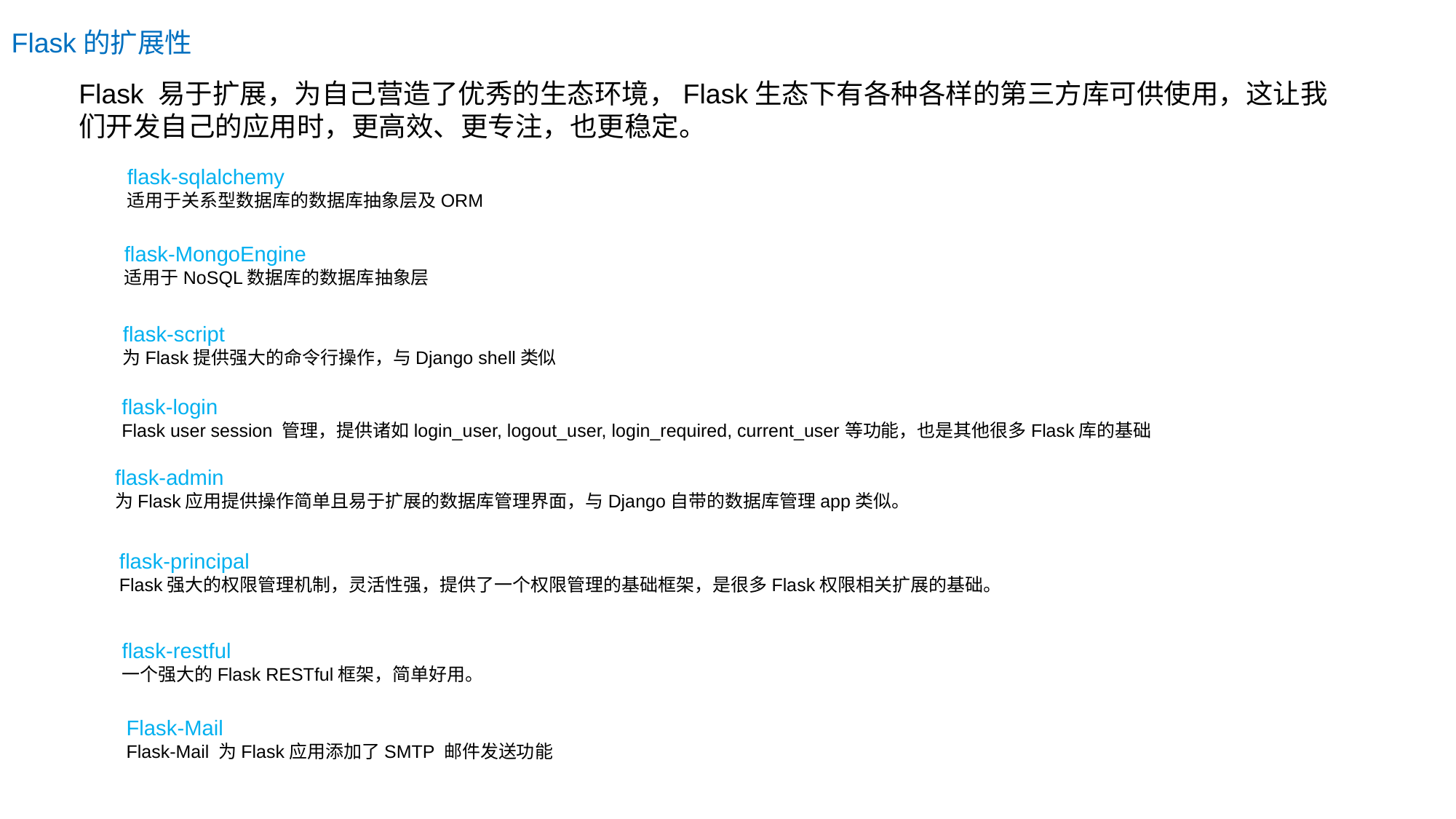

Flask的扩展性
Flask 易于扩展，为自己营造了优秀的生态环境，Flask生态下有各种各样的第三方库可供使用，这让我们开发自己的应用时，更高效、更专注，也更稳定。
flask-sqlalchemy
适用于关系型数据库的数据库抽象层及ORM
flask-MongoEngine
适用于NoSQL数据库的数据库抽象层
flask-script
为Flask提供强大的命令行操作，与Django shell类似
flask-login
Flask user session 管理，提供诸如login_user, logout_user, login_required, current_user等功能，也是其他很多Flask库的基础
flask-admin
为Flask应用提供操作简单且易于扩展的数据库管理界面，与Django自带的数据库管理app类似。
flask-principal
Flask强大的权限管理机制，灵活性强，提供了一个权限管理的基础框架，是很多Flask权限相关扩展的基础。
flask-restful
一个强大的Flask RESTful框架，简单好用。
Flask-Mail
Flask-Mail 为Flask应用添加了SMTP 邮件发送功能